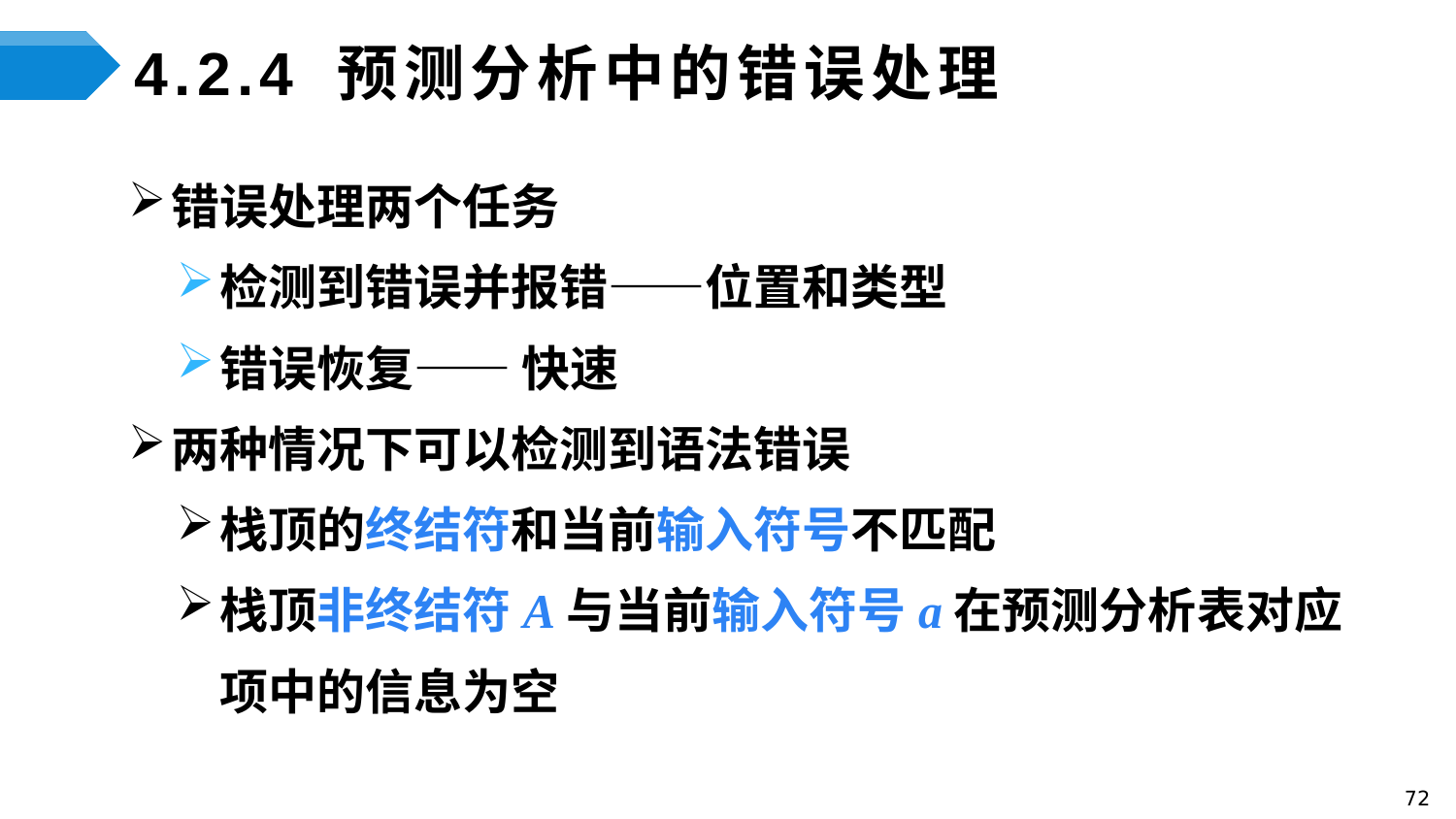

# 4.2.4 预测分析中的错误处理
错误处理两个任务
检测到错误并报错——位置和类型
错误恢复—— 快速
两种情况下可以检测到语法错误
栈顶的终结符和当前输入符号不匹配
栈顶非终结符A与当前输入符号a在预测分析表对应项中的信息为空
72